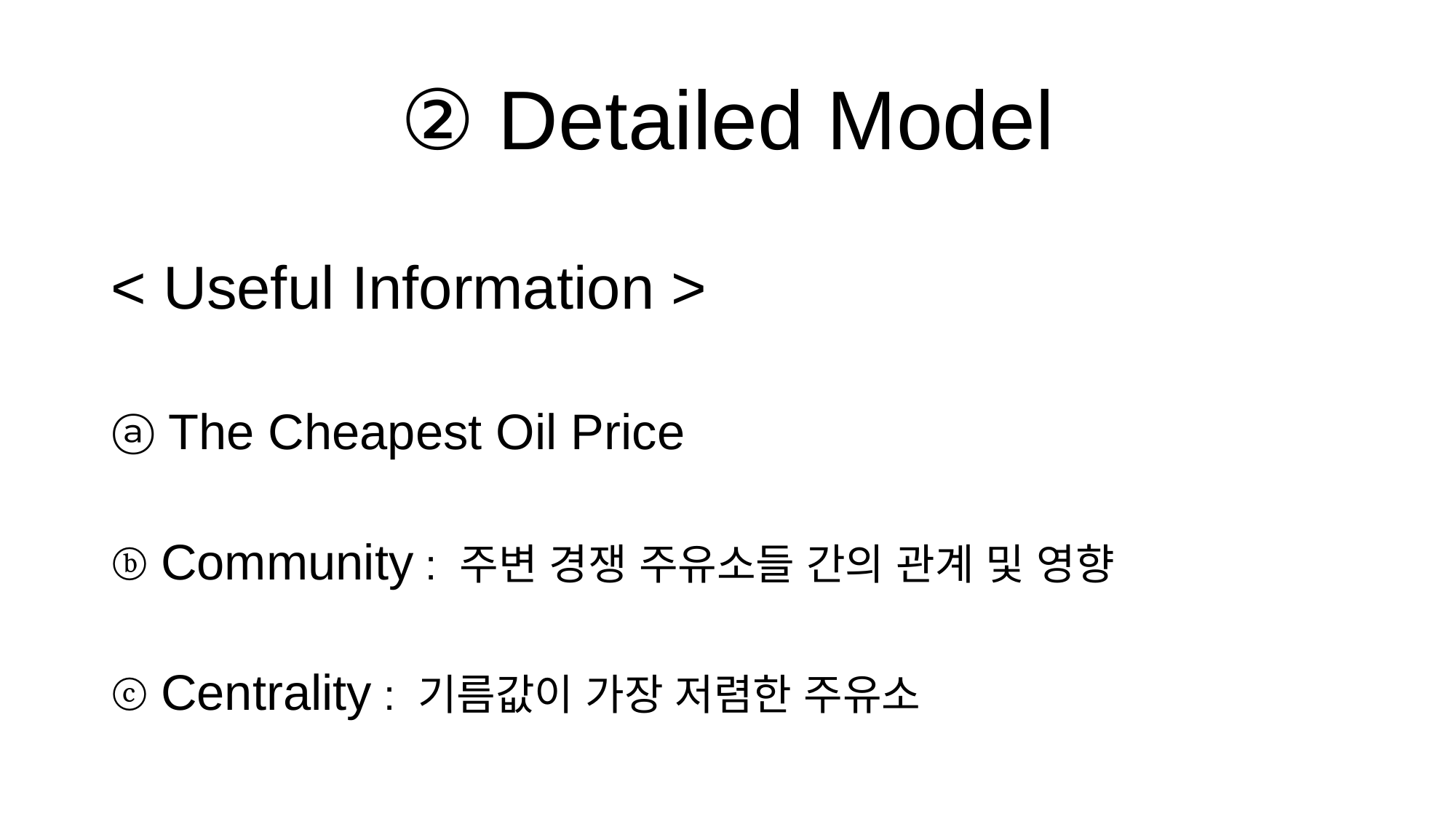

# ② Detailed Model

< Useful Information >

ⓐ The Cheapest Oil Price

ⓑ Community : 주변 경쟁 주유소들 간의 관계 및 영향

ⓒ Centrality : 기름값이 가장 저렴한 주유소